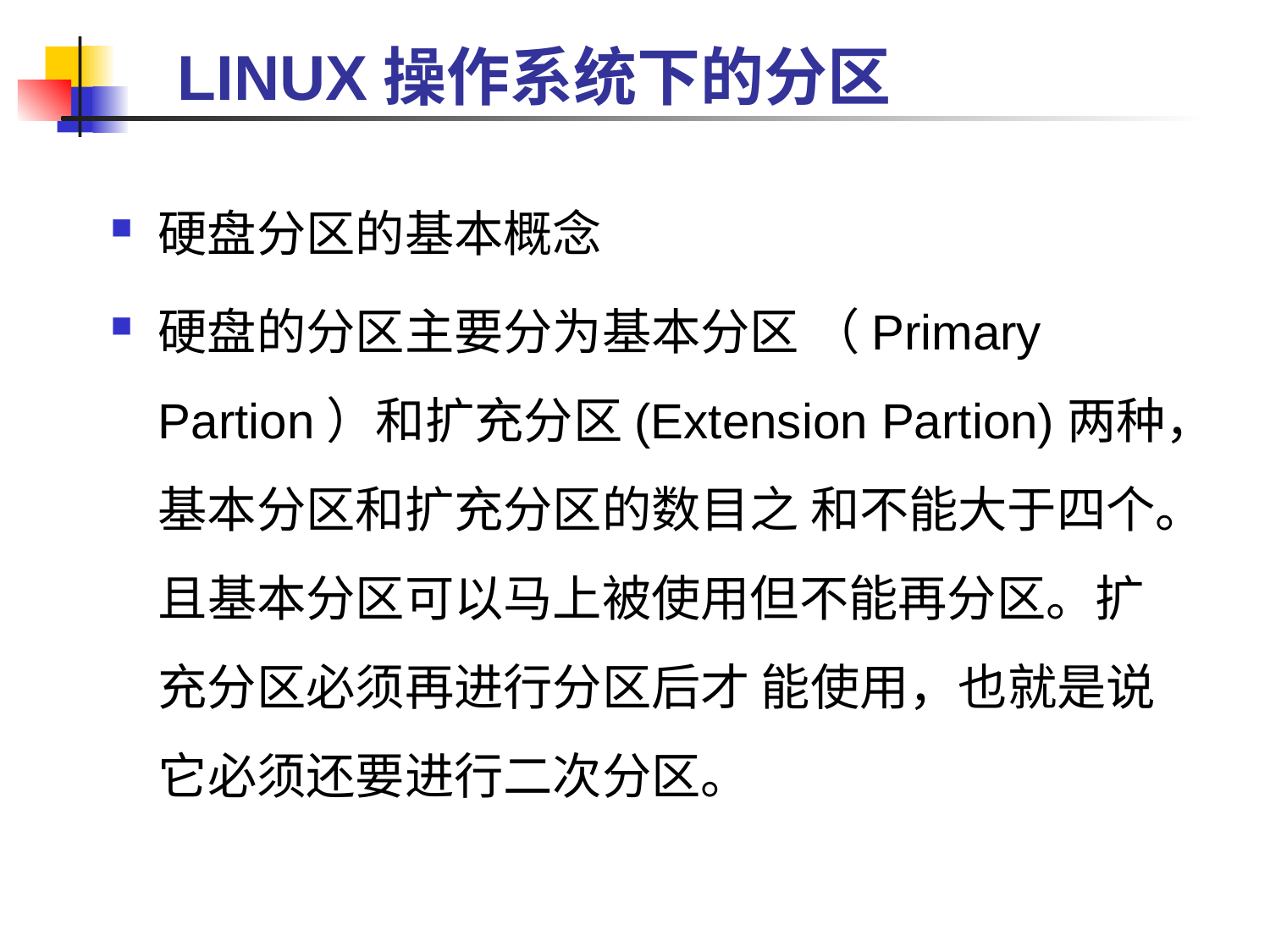

# LINUX操作系统下的分区
硬盘分区的基本概念
硬盘的分区主要分为基本分区 （Primary Partion）和扩充分区(Extension Partion)两种，基本分区和扩充分区的数目之 和不能大于四个。且基本分区可以马上被使用但不能再分区。扩充分区必须再进行分区后才 能使用，也就是说它必须还要进行二次分区。